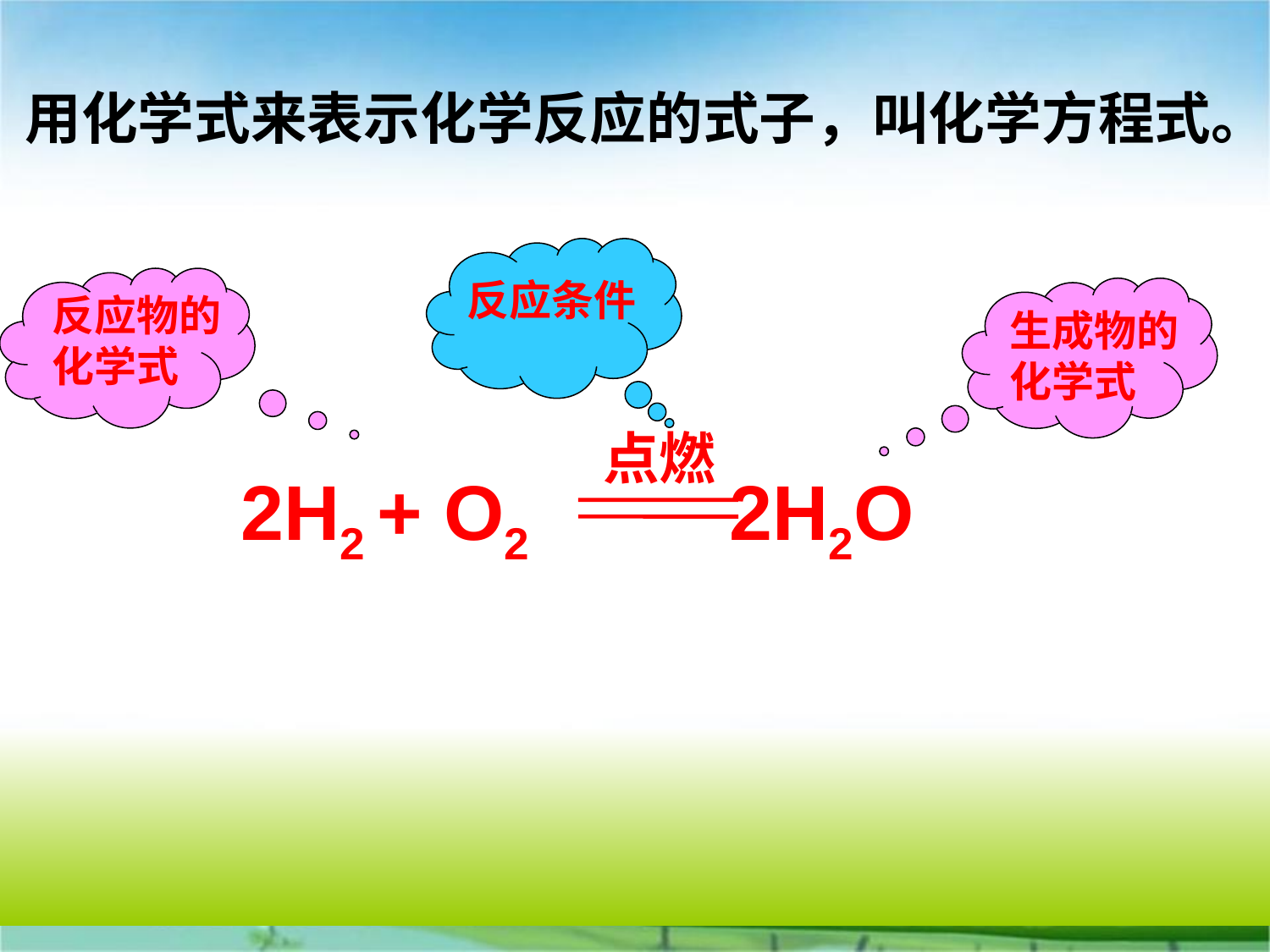

用化学式来表示化学反应的式子，叫化学方程式。

反应条件

反应物的化学式

生成物的化学式
 点燃

2H2 + O2                2H2O